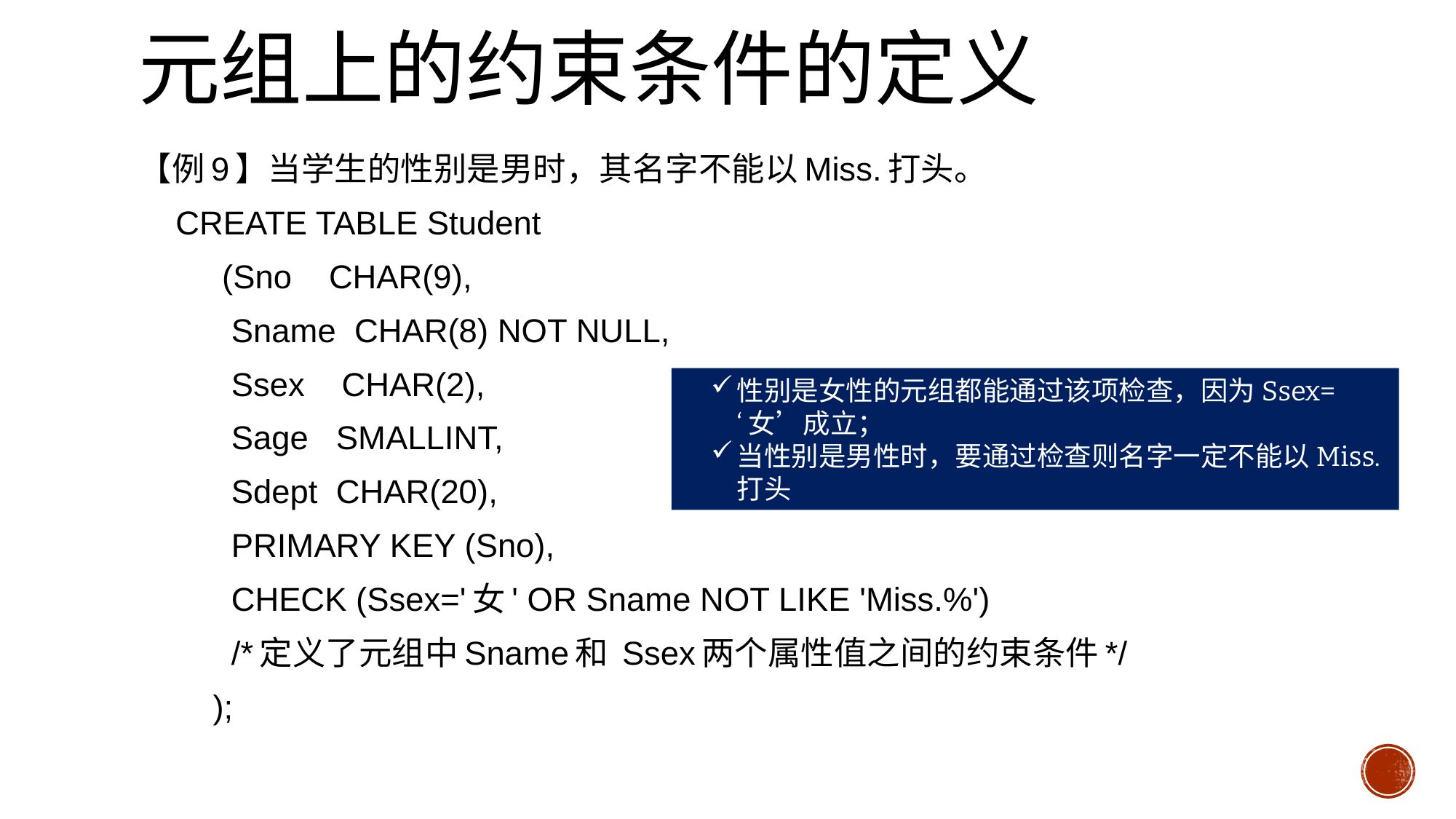

# 元组上的约束条件的定义
【例9】当学生的性别是男时，其名字不能以Miss.打头。
    CREATE TABLE Student
         (Sno    CHAR(9),
          Sname  CHAR(8) NOT NULL,
          Ssex    CHAR(2),
          Sage   SMALLINT,
          Sdept  CHAR(20),
          PRIMARY KEY (Sno),
          CHECK (Ssex='女' OR Sname NOT LIKE 'Miss.%')
          /*定义了元组中Sname和 Ssex两个属性值之间的约束条件*/
        );
性别是女性的元组都能通过该项检查，因为Ssex=‘女’成立；
当性别是男性时，要通过检查则名字一定不能以Miss.打头
27